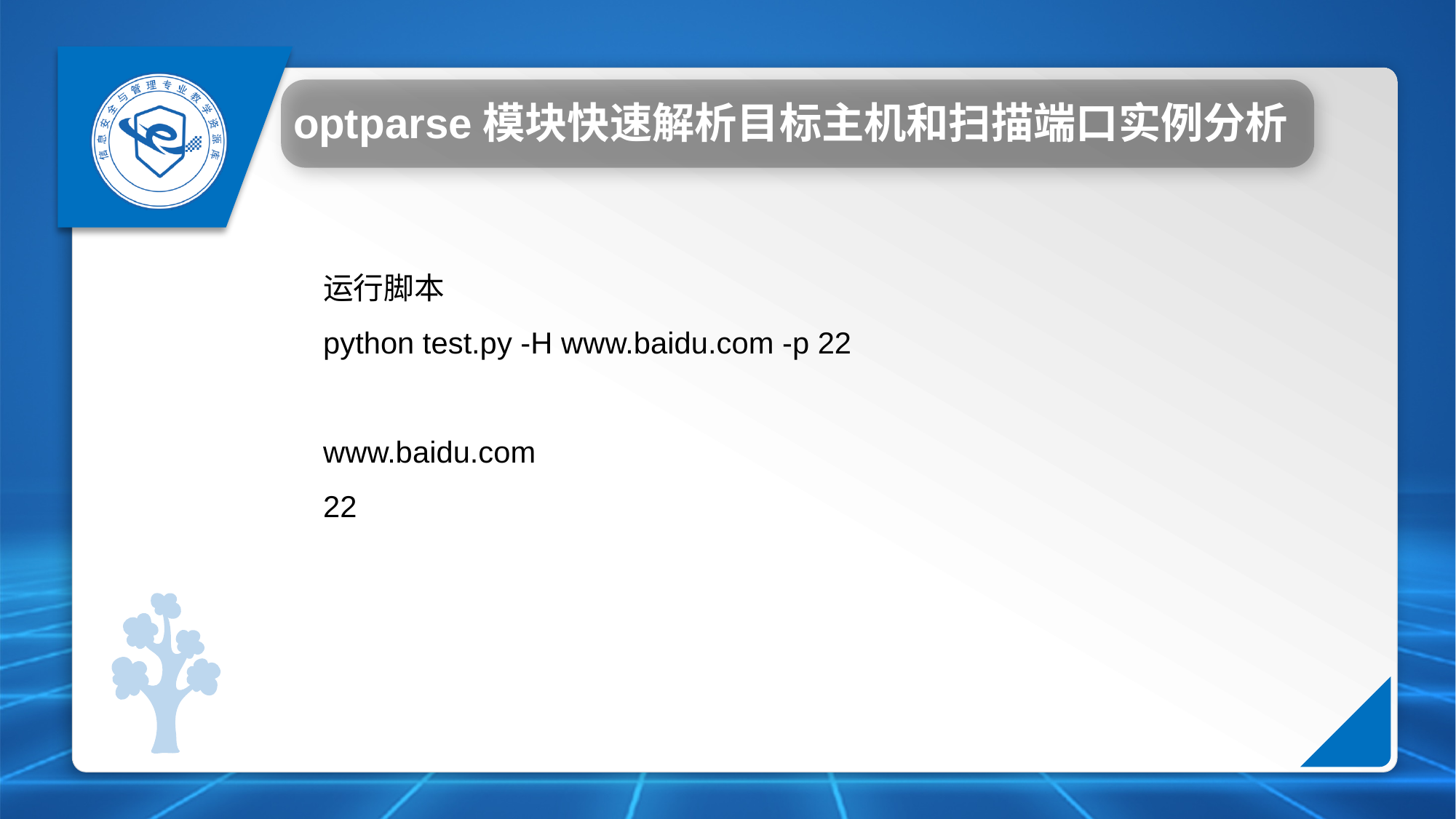

optparse模块快速解析目标主机和扫描端口实例分析
运行脚本
python test.py -H www.baidu.com -p 22

www.baidu.com
22